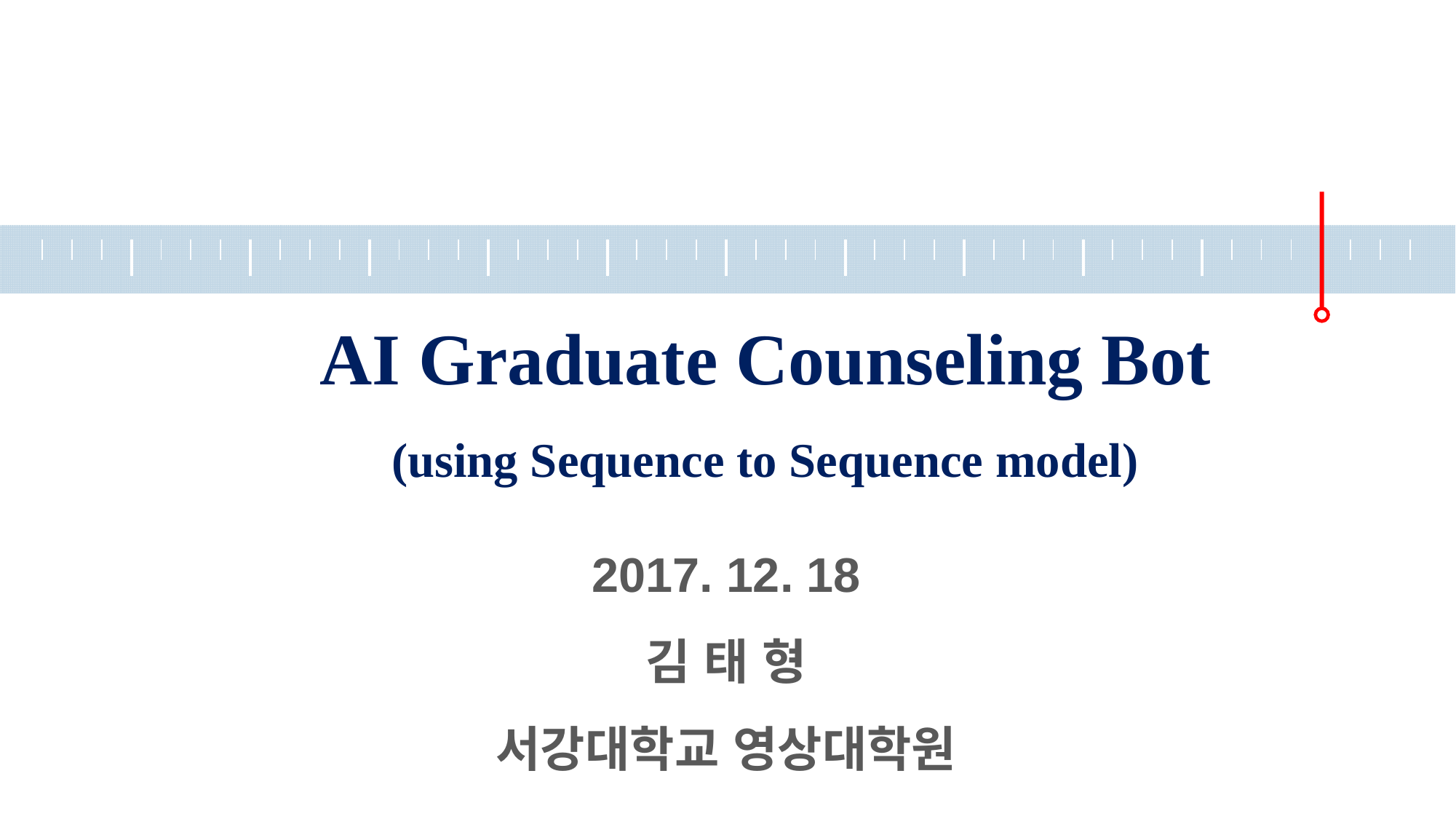

|  |  |  |  |  |  |  |  |  |  |  |  |  |  |  |  |  |  |  |  |  |  |  |  |  |  |  |  |  |  |  |  |  |  |  |  |  |  |  |  |  |  |  |  |  |  |  |  |
| --- | --- | --- | --- | --- | --- | --- | --- | --- | --- | --- | --- | --- | --- | --- | --- | --- | --- | --- | --- | --- | --- | --- | --- | --- | --- | --- | --- | --- | --- | --- | --- | --- | --- | --- | --- | --- | --- | --- | --- | --- | --- | --- | --- | --- | --- | --- | --- |
|  |  |  |  |  |  |  |  |  |  |  |  |
| --- | --- | --- | --- | --- | --- | --- | --- | --- | --- | --- | --- |
AI Graduate Counseling Bot
(using Sequence to Sequence model)
2017. 12. 18
김 태 형
서강대학교 영상대학원